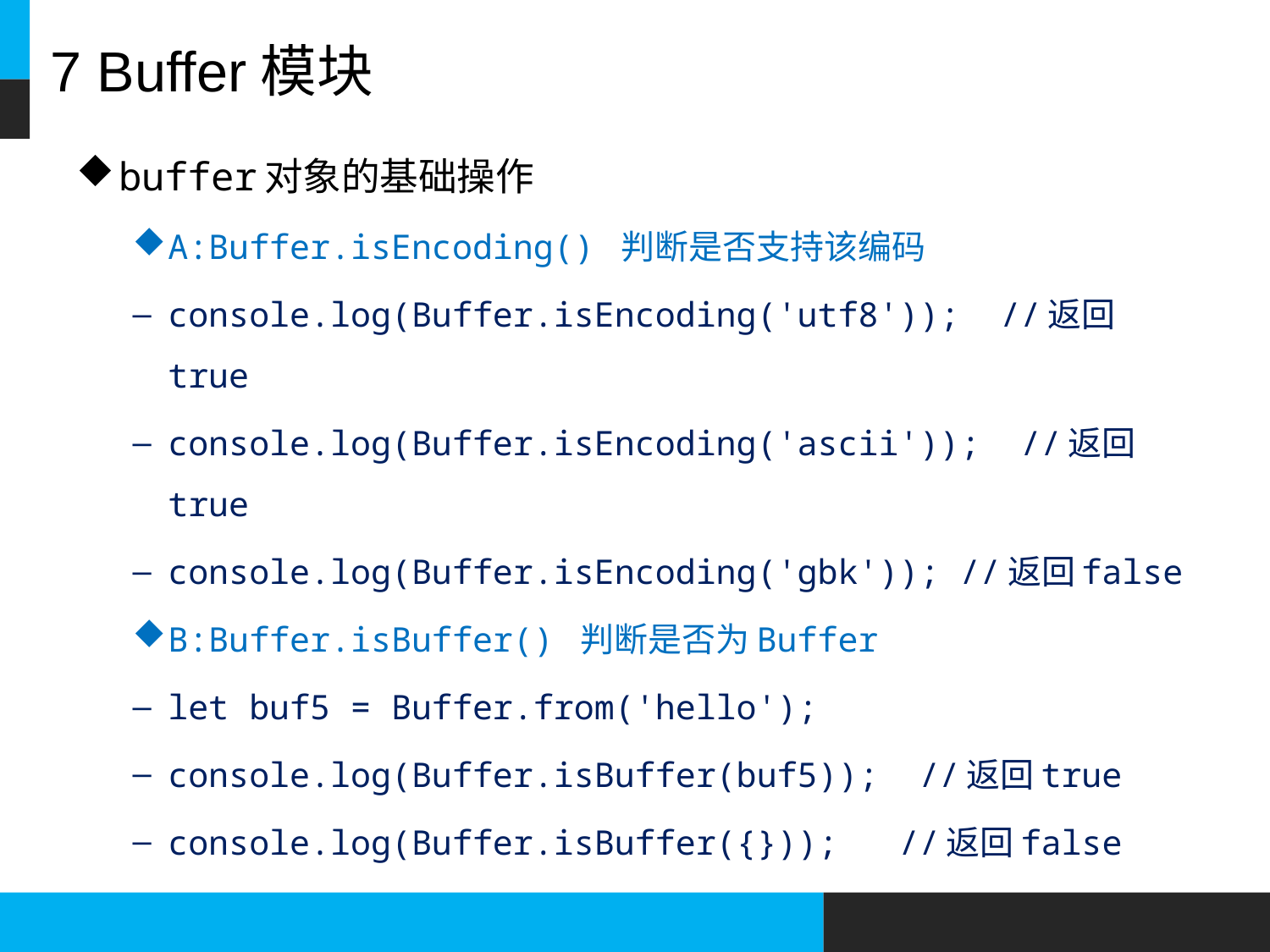

# 7 Buffer模块
buffer对象的基础操作
A:Buffer.isEncoding() 判断是否支持该编码
console.log(Buffer.isEncoding('utf8'));  //返回true
console.log(Buffer.isEncoding('ascii'));  //返回true
console.log(Buffer.isEncoding('gbk')); //返回false
B:Buffer.isBuffer() 判断是否为Buffer
let buf5 = Buffer.from('hello');
console.log(Buffer.isBuffer(buf5));  //返回true
console.log(Buffer.isBuffer({}));   //返回false